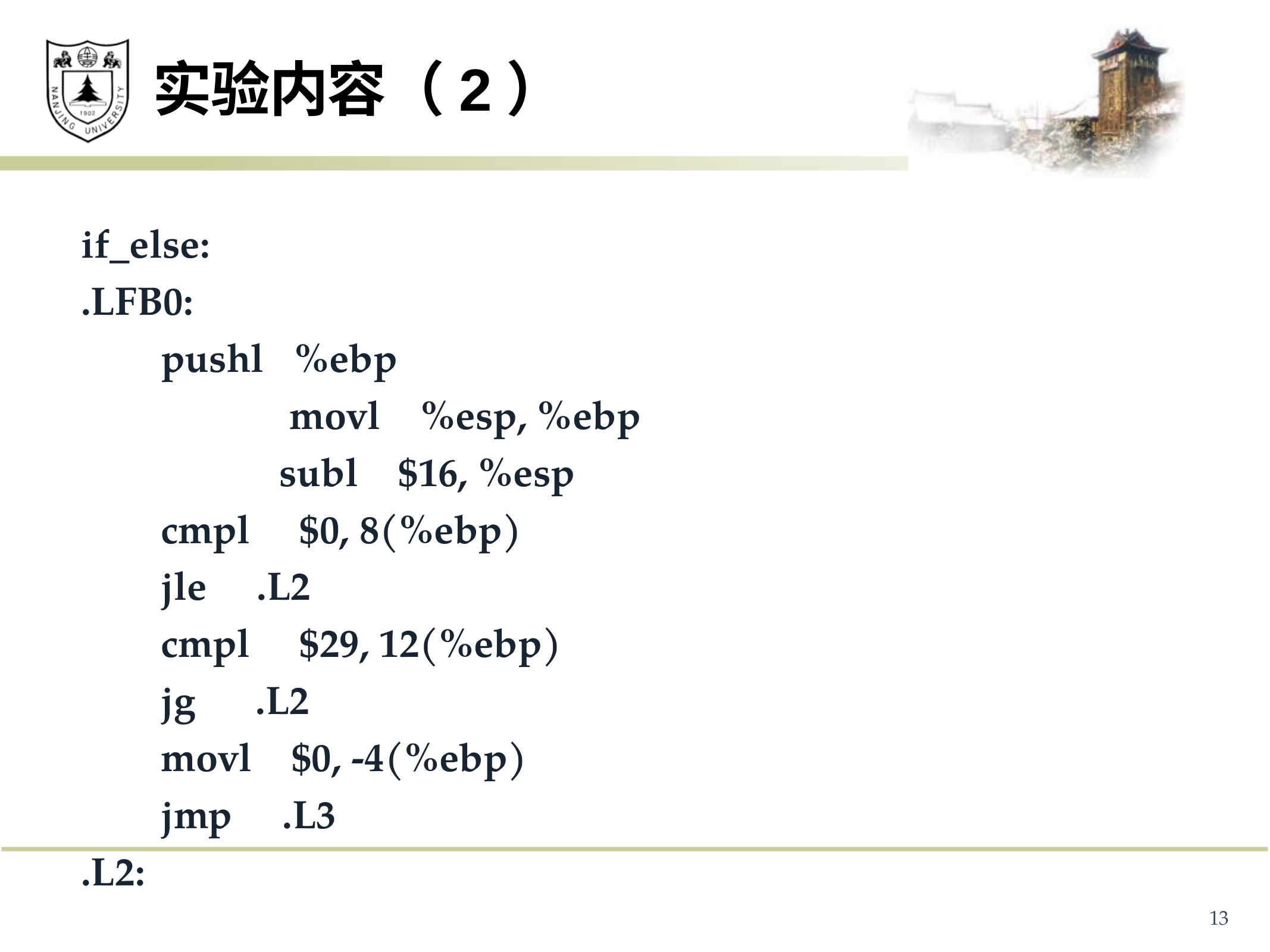

# 实验内容（2）
if_else:
.LFB0:
        pushl   %ebp
		   movl    %esp, %ebp
		  subl    $16, %esp
        cmpl     $0, 8(%ebp)
        jle     .L2
        cmpl     $29, 12(%ebp)
        jg      .L2
        movl    $0, -4(%ebp)
        jmp     .L3
.L2:
13